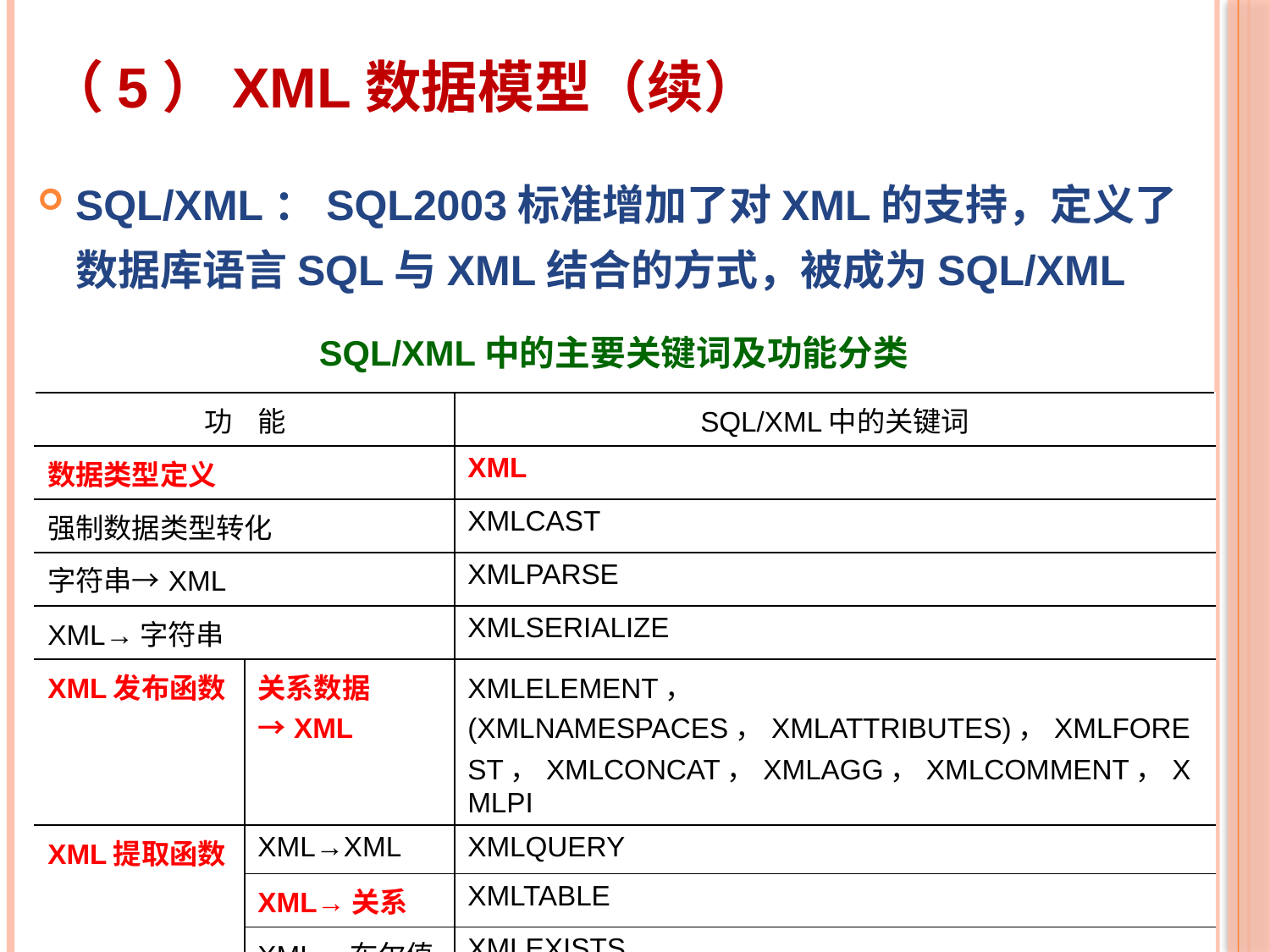

# （5）XML数据模型（续）
SQL/XML：SQL2003标准增加了对XML的支持，定义了数据库语言SQL与XML结合的方式，被成为SQL/XML

SQL/XML中的主要关键词及功能分类
| 功 能 |  | SQL/XML中的关键词 |
| --- | --- | --- |
| 数据类型定义 |  | XML |
| 强制数据类型转化 |  | XMLCAST |
| 字符串→XML |  | XMLPARSE |
| XML→字符串 |  | XMLSERIALIZE |
| XML发布函数 | 关系数据→XML | XMLELEMENT，(XMLNAMESPACES，XMLATTRIBUTES)，XMLFOREST，XMLCONCAT，XMLAGG，XMLCOMMENT，XMLPI |
| XML提取函数 | XML→XML | XMLQUERY |
|  | XML→关系 | XMLTABLE |
|  | XML→布尔值 | XMLEXISTS |